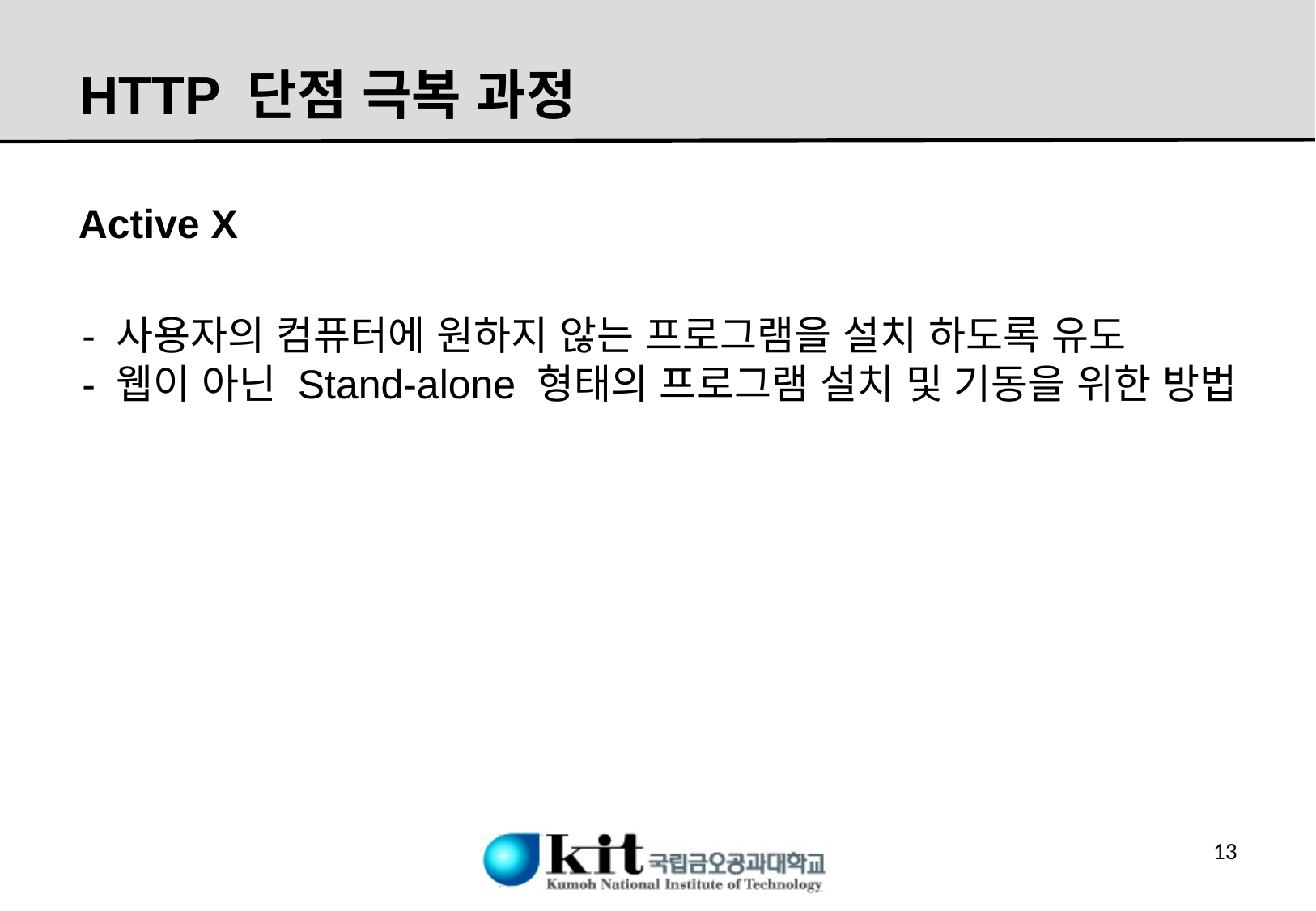

# HTTP 단점 극복 과정
Active X
- 사용자의 컴퓨터에 원하지 않는 프로그램을 설치 하도록 유도
- 웹이 아닌 Stand-alone 형태의 프로그램 설치 및 기동을 위한 방법
13